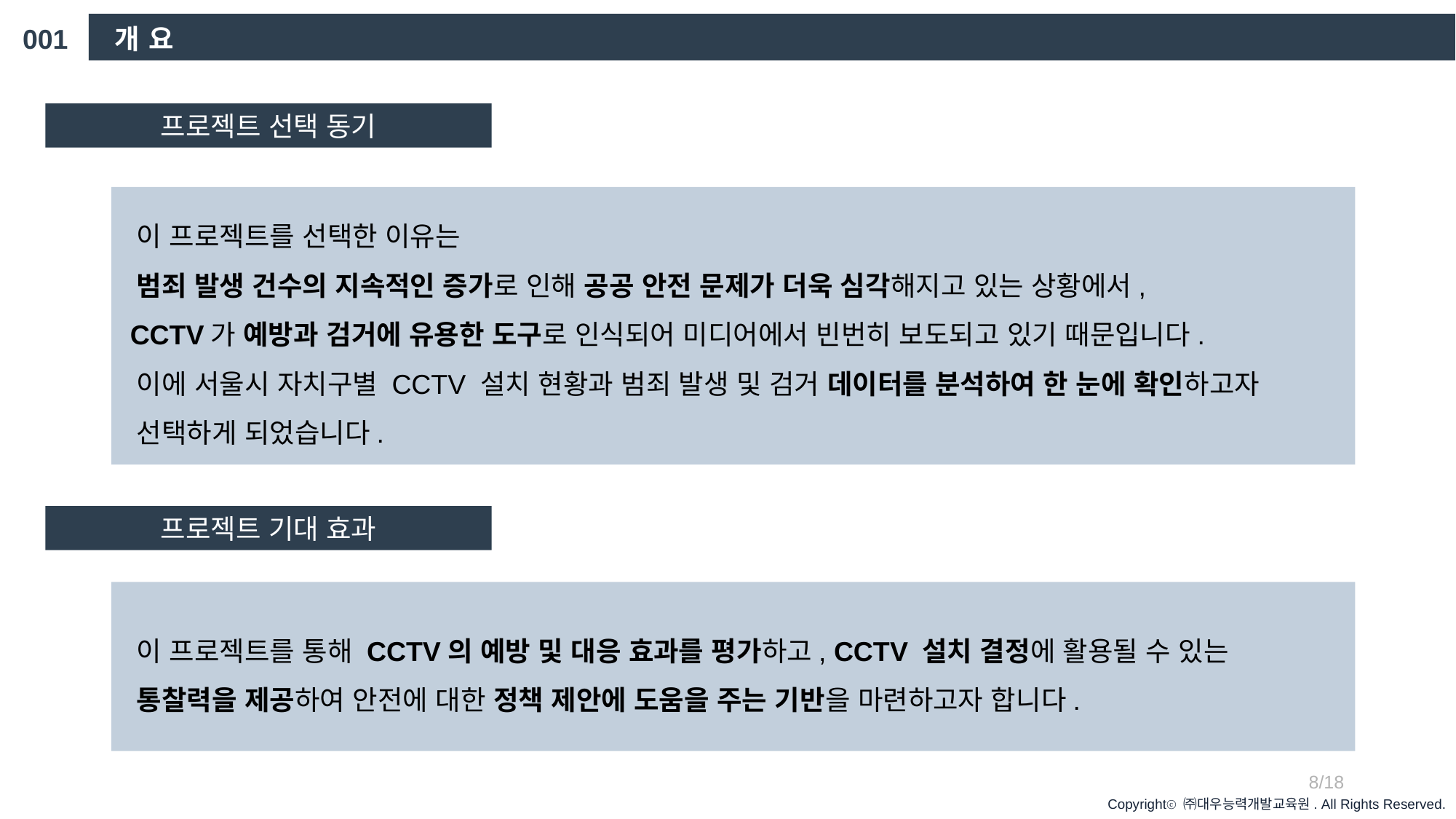

001
개요
프로젝트 선택 동기
 이 프로젝트를 선택한 이유는
 범죄 발생 건수의 지속적인 증가로 인해 공공 안전 문제가 더욱 심각해지고 있는 상황에서,
 CCTV가 예방과 검거에 유용한 도구로 인식되어 미디어에서 빈번히 보도되고 있기 때문입니다.
 이에 서울시 자치구별 CCTV 설치 현황과 범죄 발생 및 검거 데이터를 분석하여 한 눈에 확인하고자
 선택하게 되었습니다.
프로젝트 기대 효과
 이 프로젝트를 통해 CCTV의 예방 및 대응 효과를 평가하고, CCTV 설치 결정에 활용될 수 있는
 통찰력을 제공하여 안전에 대한 정책 제안에 도움을 주는 기반을 마련하고자 합니다.
8/18